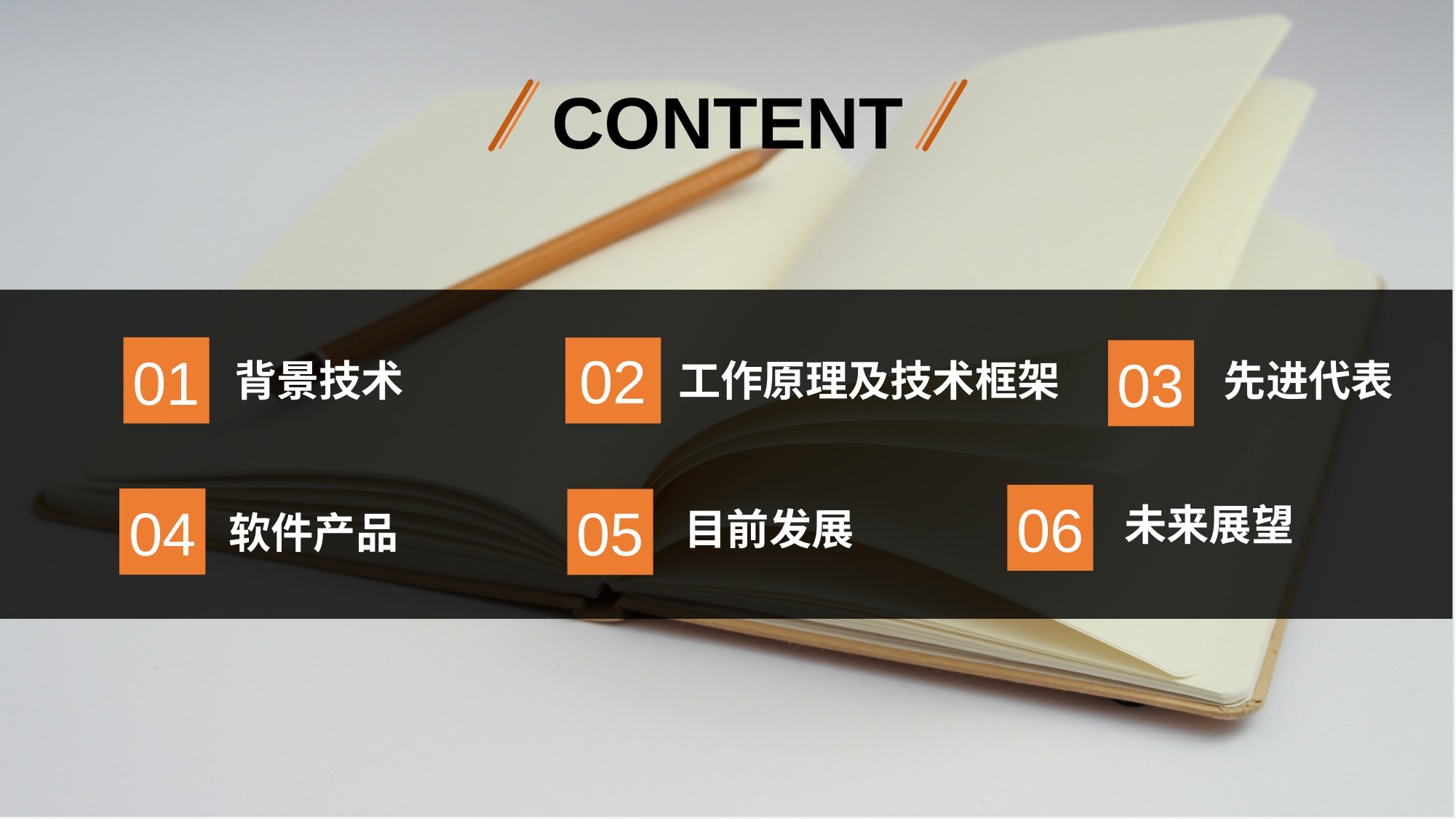

CONTENT

02

工作原理及技术框架

01

03
先进代表
背景技术

06
未来展望

04

05
目前发展
软件产品